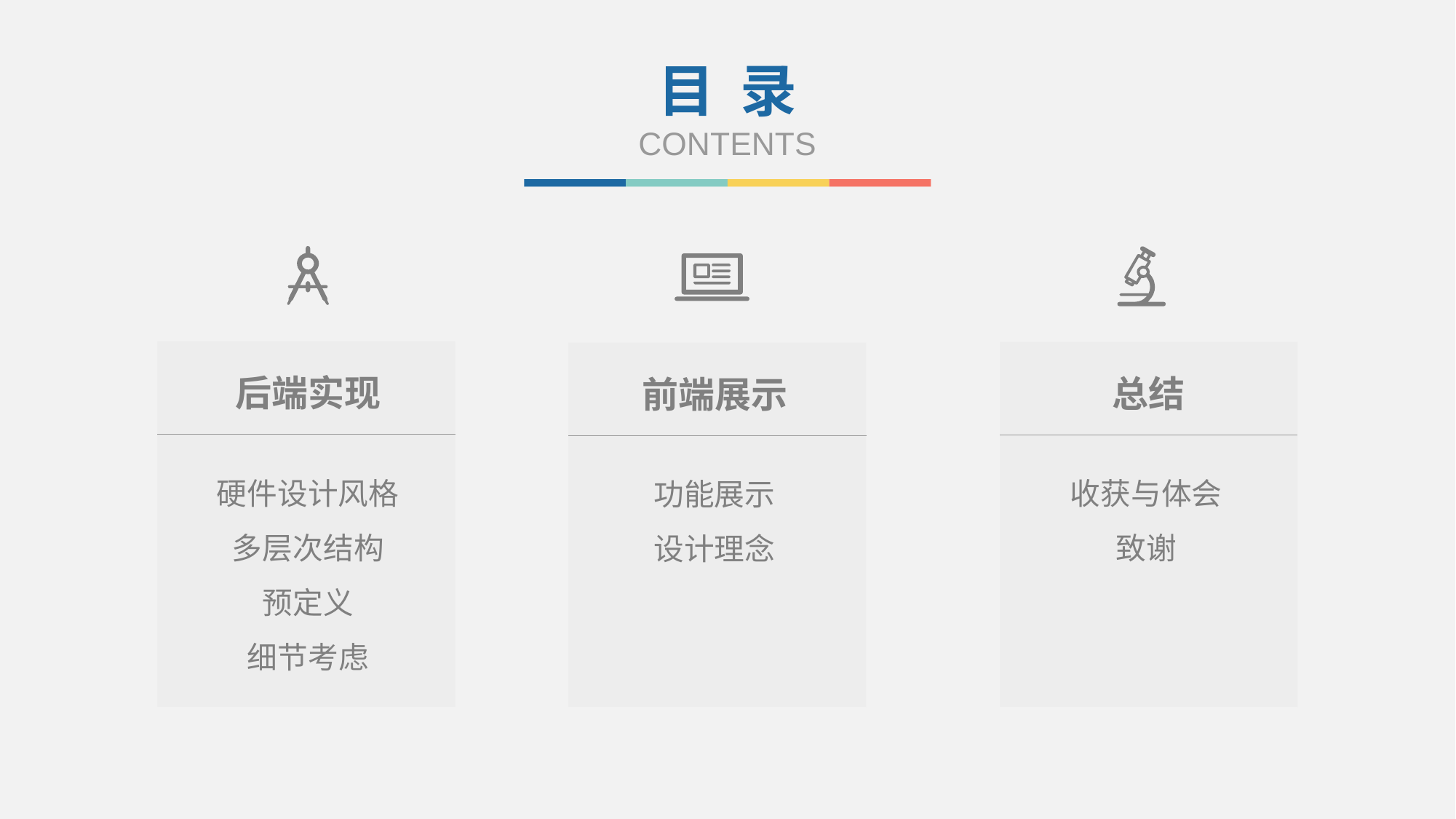

目  录
CONTENTS

后端实现
硬件设计风格
多层次结构
预定义
细节考虑

总结
收获与体会
致谢

前端展示
功能展示
设计理念